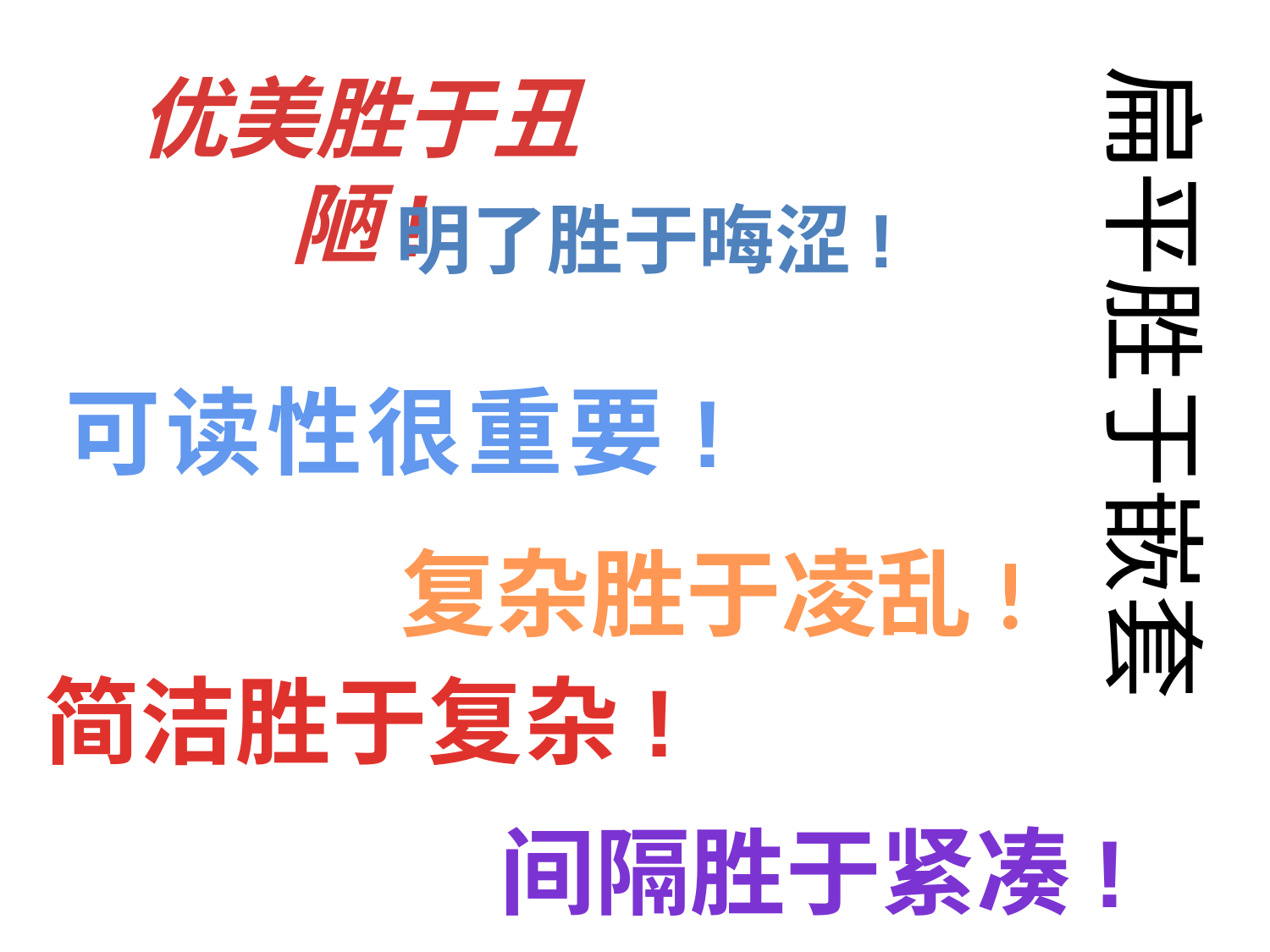

扁平胜于嵌套
优美胜于丑陋!
明了胜于晦涩!
可读性很重要!
复杂胜于凌乱!
简洁胜于复杂!
间隔胜于紧凑!